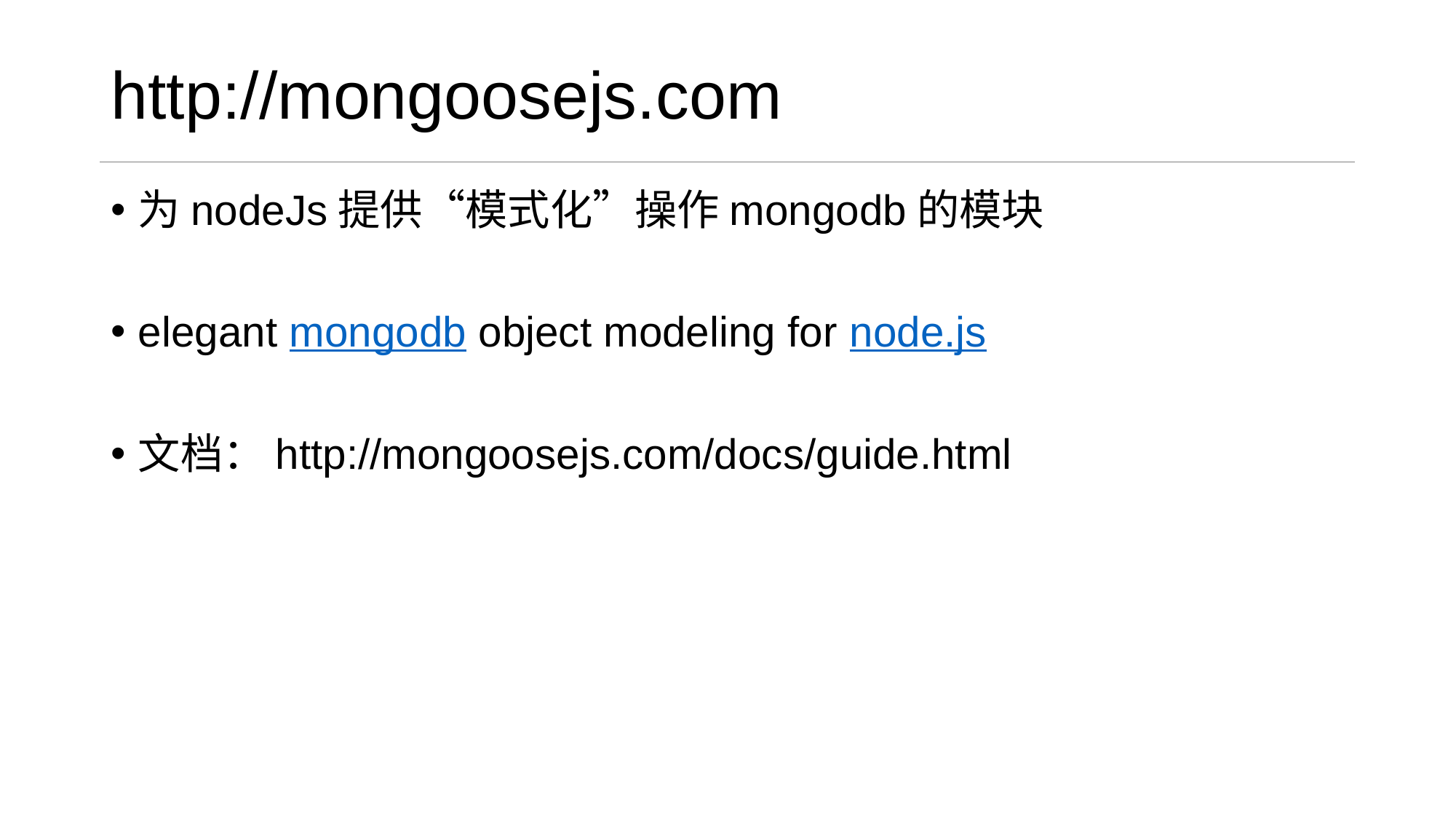

# http://mongoosejs.com
为nodeJs提供“模式化”操作mongodb的模块

elegant mongodb object modeling for node.js

文档：http://mongoosejs.com/docs/guide.html